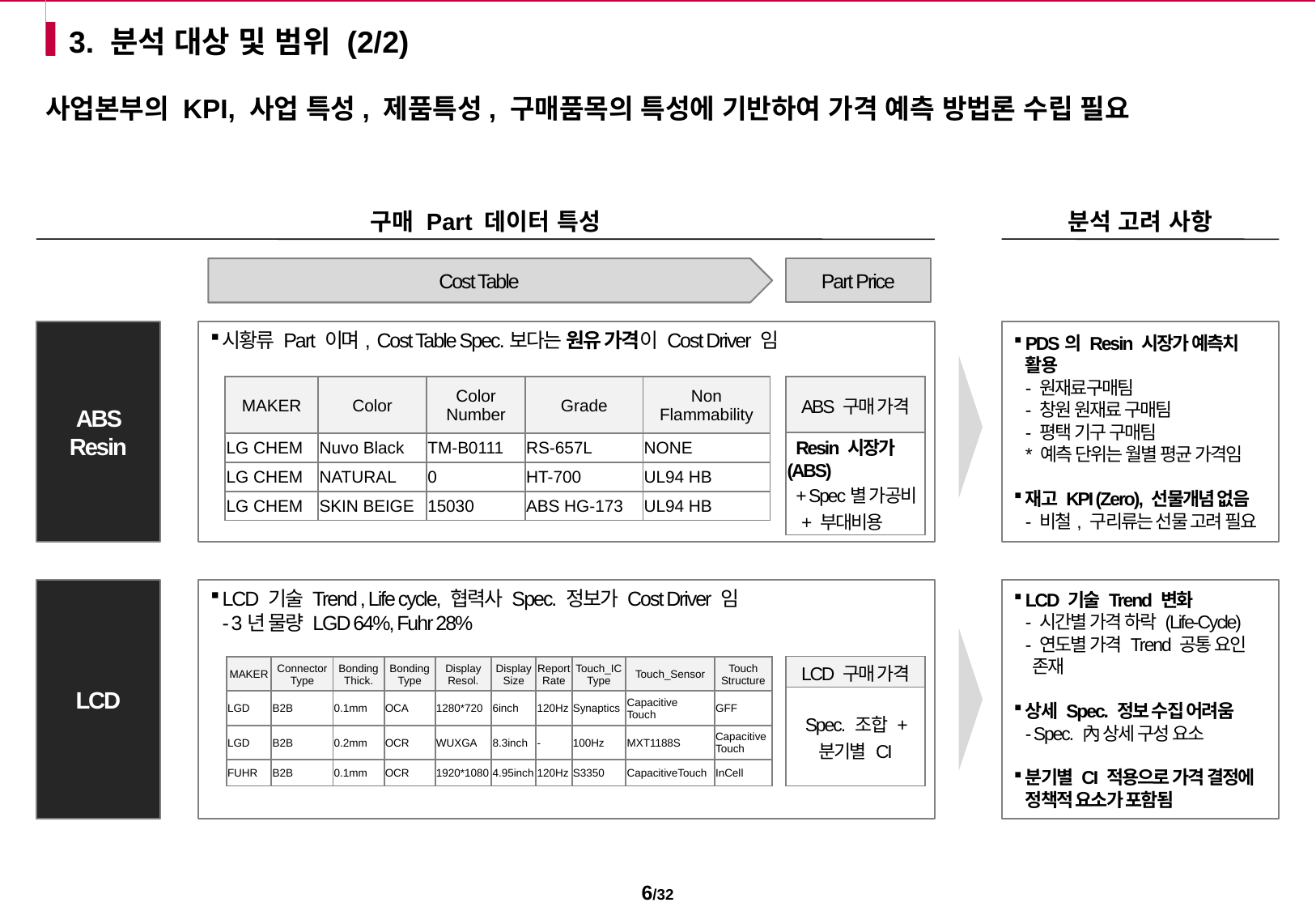

# 3. 분석 대상 및 범위 (2/2)
사업본부의 KPI, 사업 특성, 제품특성, 구매품목의 특성에 기반하여 가격 예측 방법론 수립 필요

구매 Part 데이터 특성

분석 고려 사항

Cost Table
Part Price
ABS Resin
시황류 Part 이며,  Cost Table Spec.보다는 원유 가격이 Cost Driver 임

PDS의 Resin 시장가 예측치 활용
- 원재료구매팀
- 창원 원재료 구매팀
- 평택 기구 구매팀
* 예측 단위는 월별 평균 가격임

재고 KPI (Zero), 선물개념 없음
- 비철, 구리류는 선물 고려 필요

| MAKER | Color | Color Number | Grade | Non Flammability |
| --- | --- | --- | --- | --- |
| LG CHEM | Nuvo Black | TM-B0111 | RS-657L | NONE |
| LG CHEM | NATURAL | 0 | HT-700 | UL94 HB |
| LG CHEM | SKIN BEIGE | 15030 | ABS HG-173 | UL94 HB |
| ABS 구매 가격 |
| --- |
| Resin 시장가(ABS) + Spec별 가공비 + 부대비용 |
LCD
LCD 기술 Trend , Life cycle, 협력사 Spec. 정보가 Cost Driver 임
- 3년 물량 LGD 64%, Fuhr 28%

LCD 기술 Trend 변화
- 시간별 가격 하락 (Life-Cycle)
- 연도별 가격 Trend 공통 요인
  존재

상세 Spec. 정보 수집 어려움
- Spec. 內 상세 구성 요소

분기별 CI 적용으로 가격 결정에
정책적 요소가 포함됨

| LCD 구매 가격 |
| --- |
| Spec. 조합 + 분기별 CI |
| MAKER | Connector Type | Bonding Thick. | Bonding Type | Display Resol. | Display Size | Report Rate | Touch\_IC Type | Touch\_Sensor | Touch Structure |
| --- | --- | --- | --- | --- | --- | --- | --- | --- | --- |
| LGD | B2B | 0.1mm | OCA | 1280\*720 | 6inch | 120Hz | Synaptics | Capacitive Touch | GFF |
| LGD | B2B | 0.2mm | OCR | WUXGA | 8.3inch | - | 100Hz | MXT1188S | Capacitive Touch |
| FUHR | B2B | 0.1mm | OCR | 1920\*1080 | 4.95inch | 120Hz | S3350 | CapacitiveTouch | InCell |